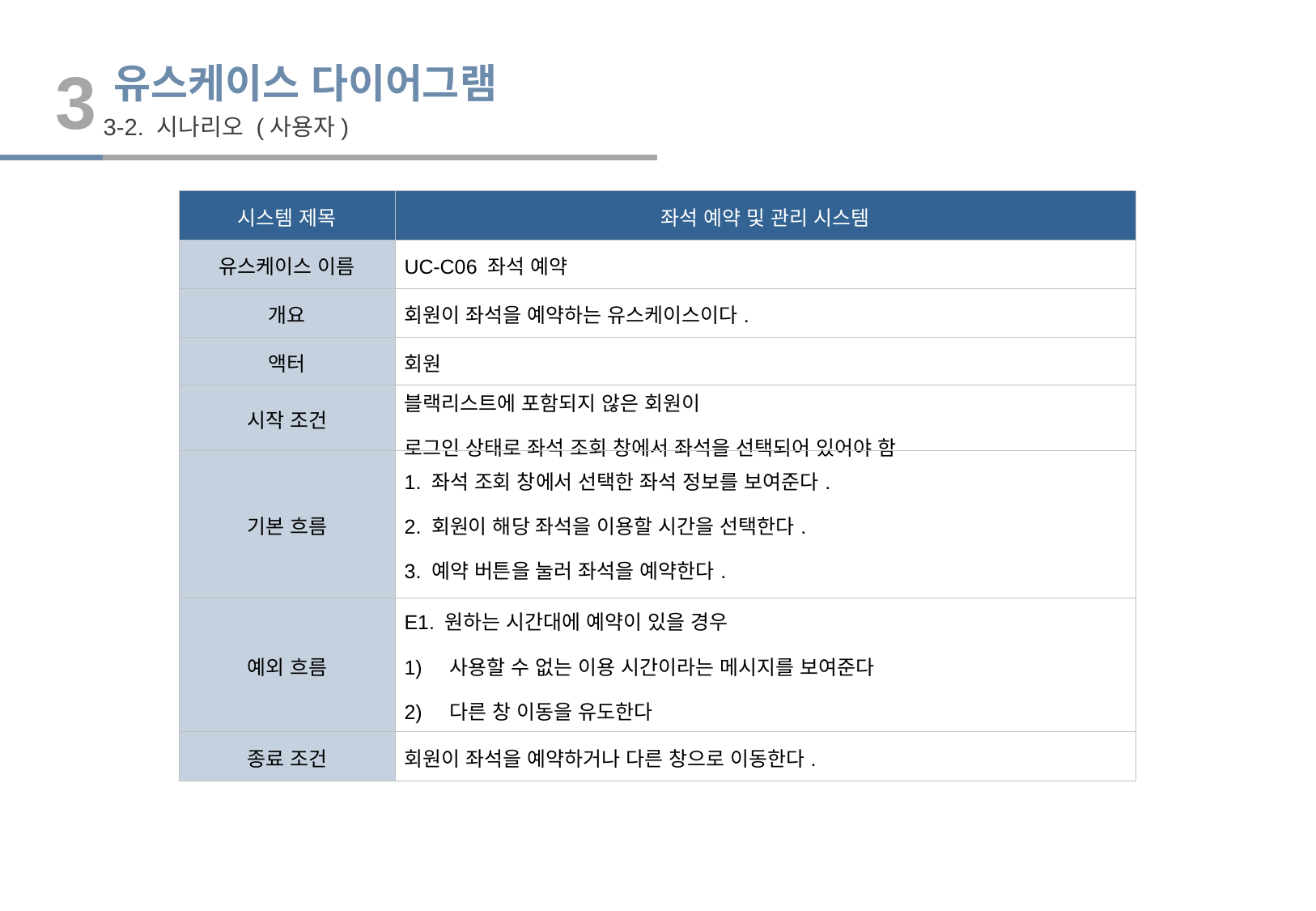

3
유스케이스 다이어그램
3-2. 시나리오 (사용자)
| 시스템 제목 | 좌석 예약 및 관리 시스템 |
| --- | --- |
| 유스케이스 이름 | UC-C06 좌석 예약 |
| 개요 | 회원이 좌석을 예약하는 유스케이스이다. |
| 액터 | 회원 |
| 시작 조건 | 블랙리스트에 포함되지 않은 회원이 로그인 상태로 좌석 조회 창에서 좌석을 선택되어 있어야 함 |
| 기본 흐름 | 1. 좌석 조회 창에서 선택한 좌석 정보를 보여준다. 2. 회원이 해당 좌석을 이용할 시간을 선택한다. 3. 예약 버튼을 눌러 좌석을 예약한다. |
| 예외 흐름 | E1. 원하는 시간대에 예약이 있을 경우 사용할 수 없는 이용 시간이라는 메시지를 보여준다 다른 창 이동을 유도한다 |
| 종료 조건 | 회원이 좌석을 예약하거나 다른 창으로 이동한다. |